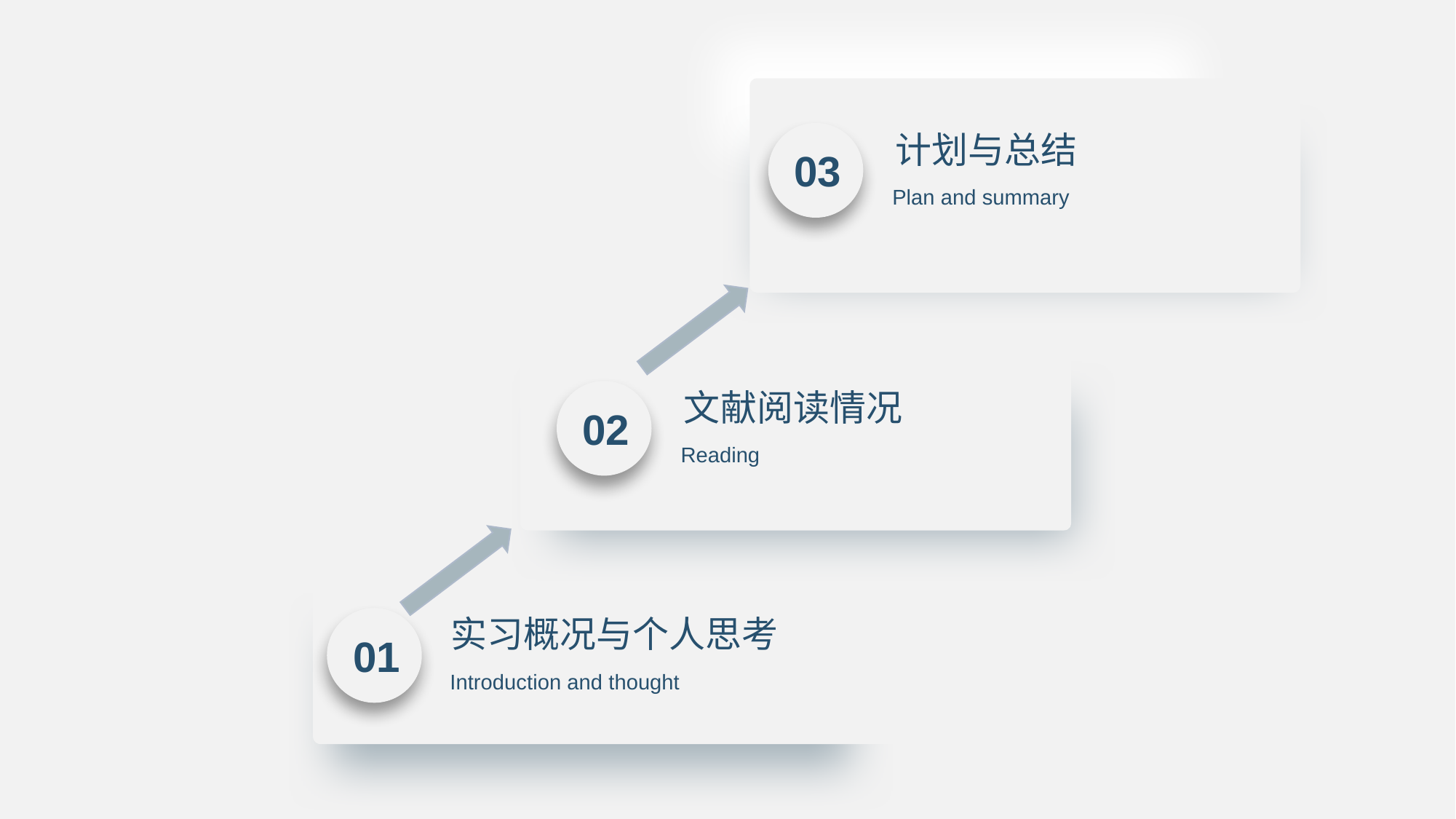

计划与总结

03
Plan and summary

文献阅读情况

02
Reading

实习概况与个人思考

01
Introduction and thought